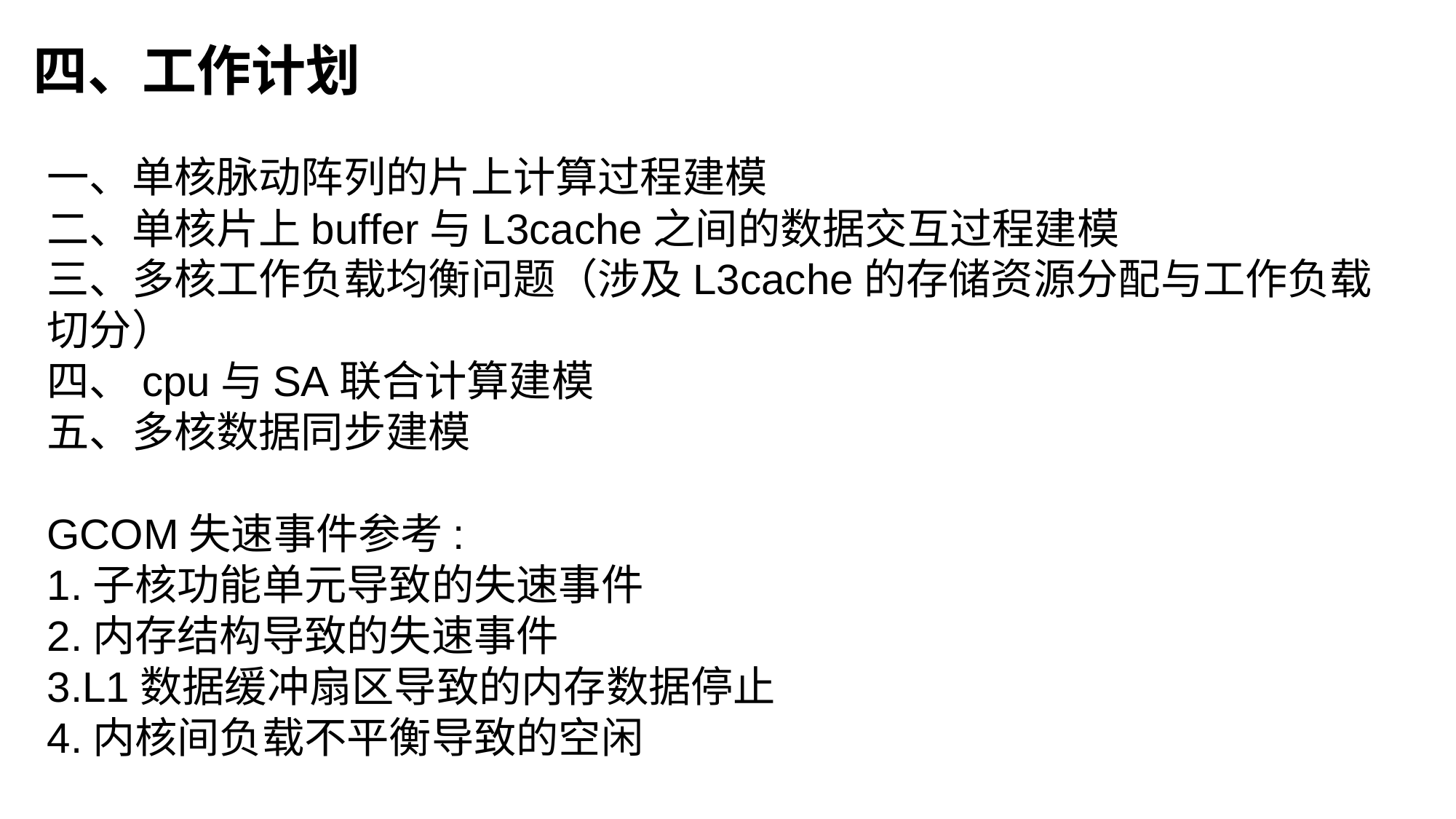

四、工作计划
一、单核脉动阵列的片上计算过程建模
二、单核片上buffer与L3cache之间的数据交互过程建模
三、多核工作负载均衡问题（涉及L3cache的存储资源分配与工作负载切分）
四、cpu与SA联合计算建模
五、多核数据同步建模

GCOM失速事件参考:
1.子核功能单元导致的失速事件
2.内存结构导致的失速事件
3.L1数据缓冲扇区导致的内存数据停止
4.内核间负载不平衡导致的空闲